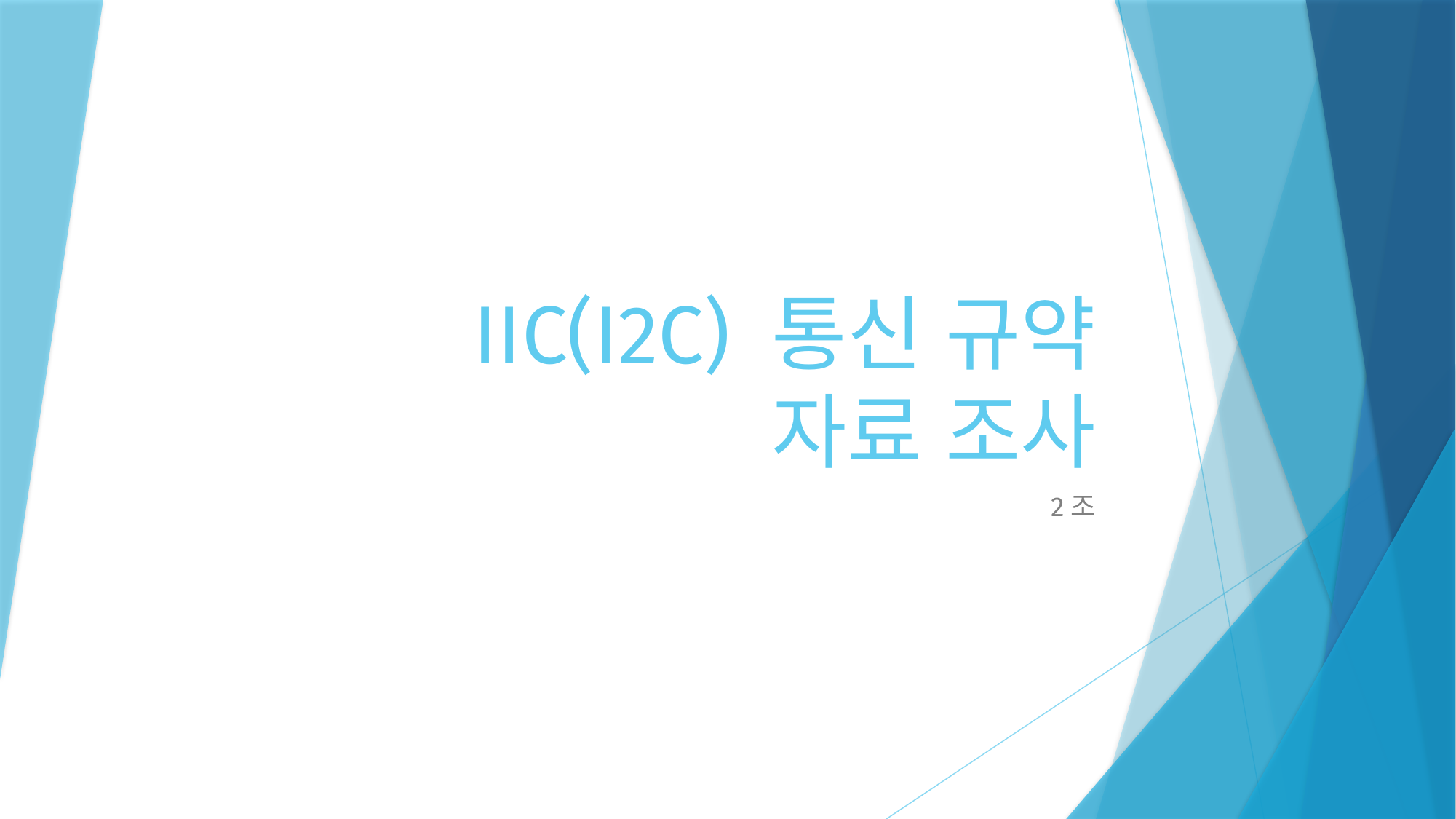

# IIC(I2C) 통신 규약 자료 조사
2조